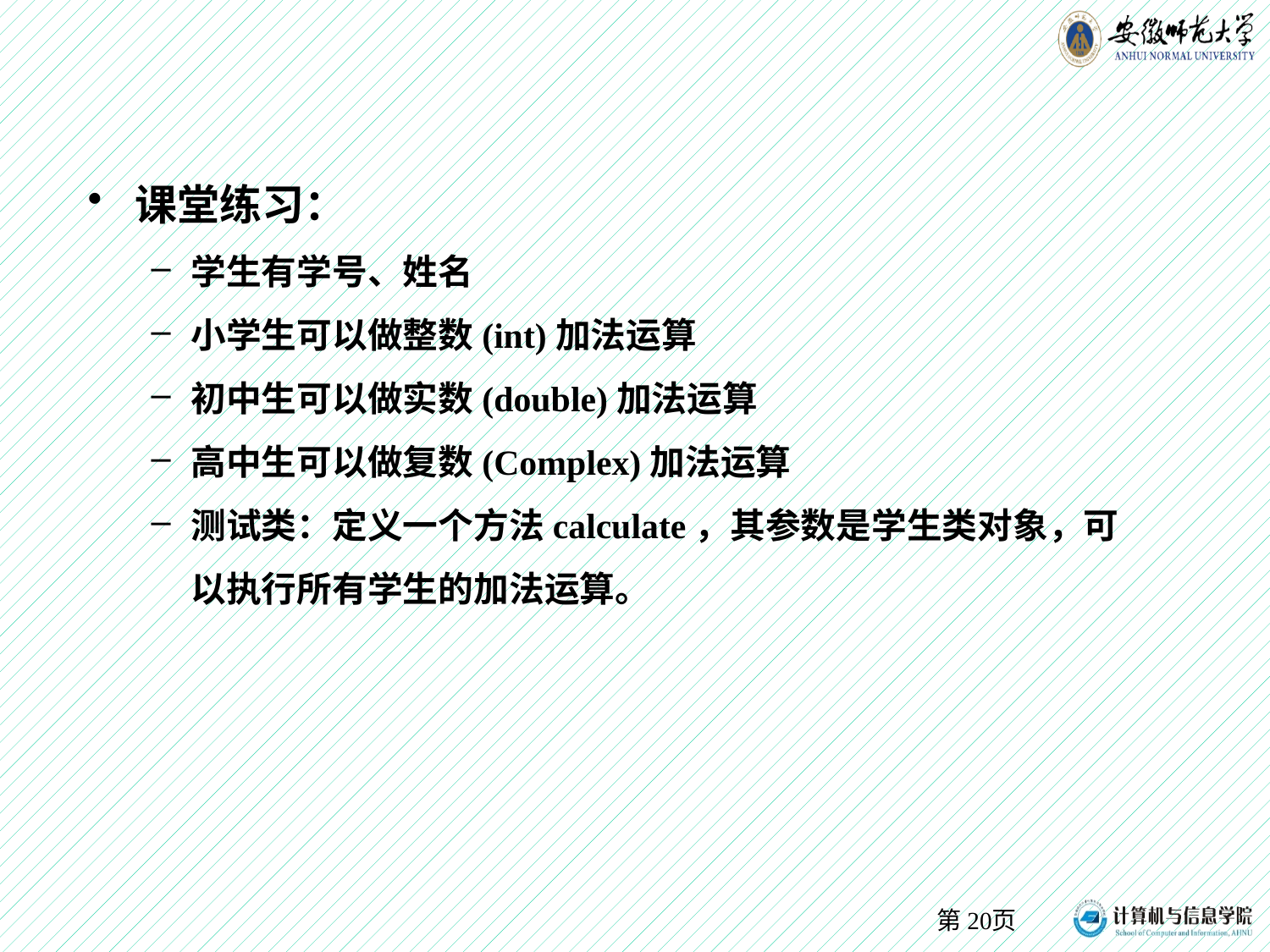

课堂练习：
学生有学号、姓名
小学生可以做整数(int)加法运算
初中生可以做实数(double)加法运算
高中生可以做复数(Complex)加法运算
测试类：定义一个方法calculate，其参数是学生类对象，可以执行所有学生的加法运算。
第20页